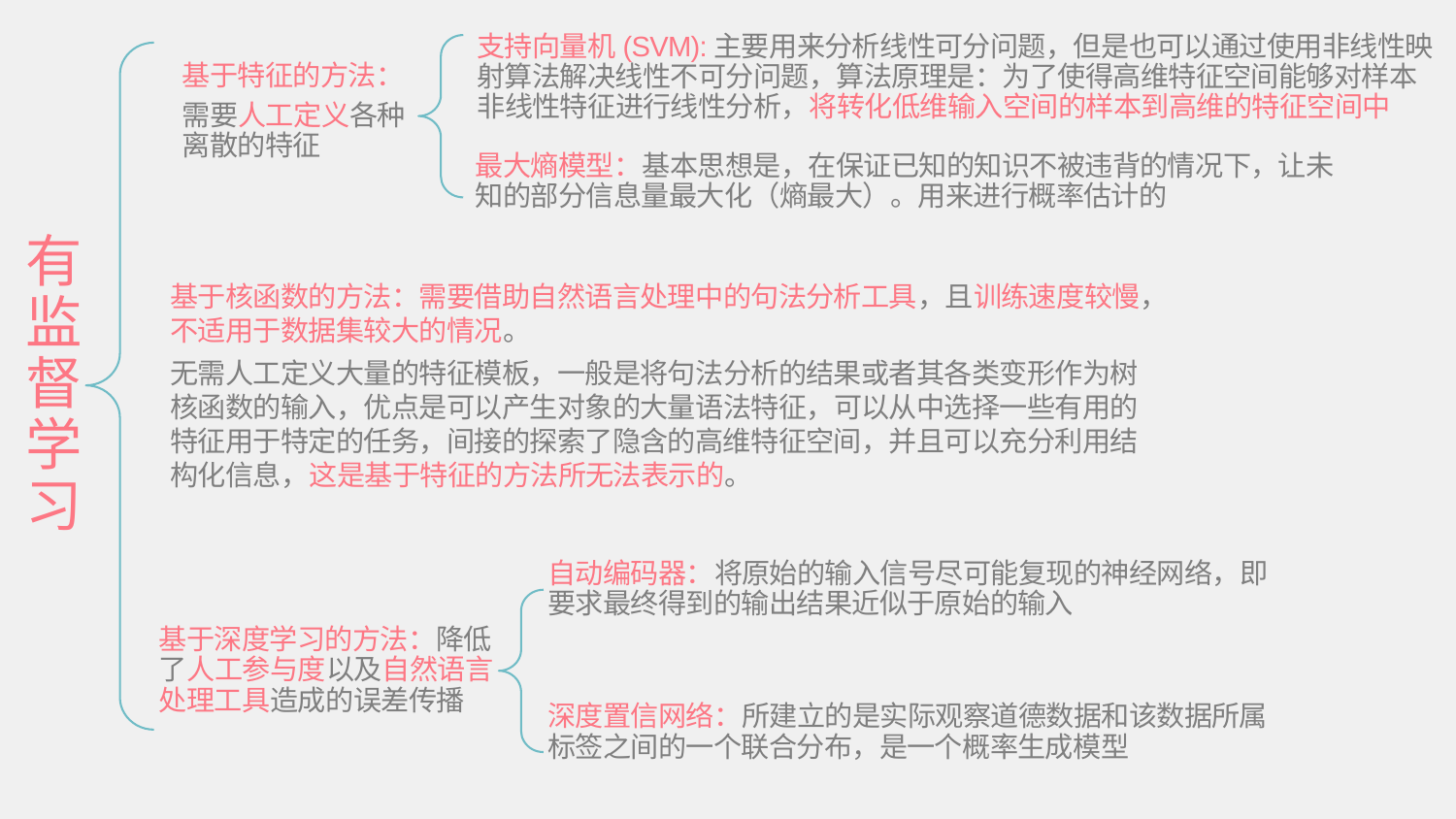

支持向量机(SVM):主要用来分析线性可分问题，但是也可以通过使用非线性映射算法解决线性不可分问题，算法原理是：为了使得高维特征空间能够对样本非线性特征进行线性分析，将转化低维输入空间的样本到高维的特征空间中

基于特征的方法：
需要人工定义各种离散的特征
最大熵模型：基本思想是，在保证已知的知识不被违背的情况下，让未知的部分信息量最大化（熵最大）。用来进行概率估计的
有监督学习
基于核函数的方法：需要借助自然语言处理中的句法分析工具，且训练速度较慢，不适用于数据集较大的情况。
无需人工定义大量的特征模板，一般是将句法分析的结果或者其各类变形作为树核函数的输入，优点是可以产生对象的大量语法特征，可以从中选择一些有用的特征用于特定的任务，间接的探索了隐含的高维特征空间，并且可以充分利用结构化信息，这是基于特征的方法所无法表示的。
自动编码器：将原始的输入信号尽可能复现的神经网络，即要求最终得到的输出结果近似于原始的输入

基于深度学习的方法：降低了人工参与度以及自然语言处理工具造成的误差传播
深度置信网络：所建立的是实际观察道德数据和该数据所属标签之间的一个联合分布，是一个概率生成模型